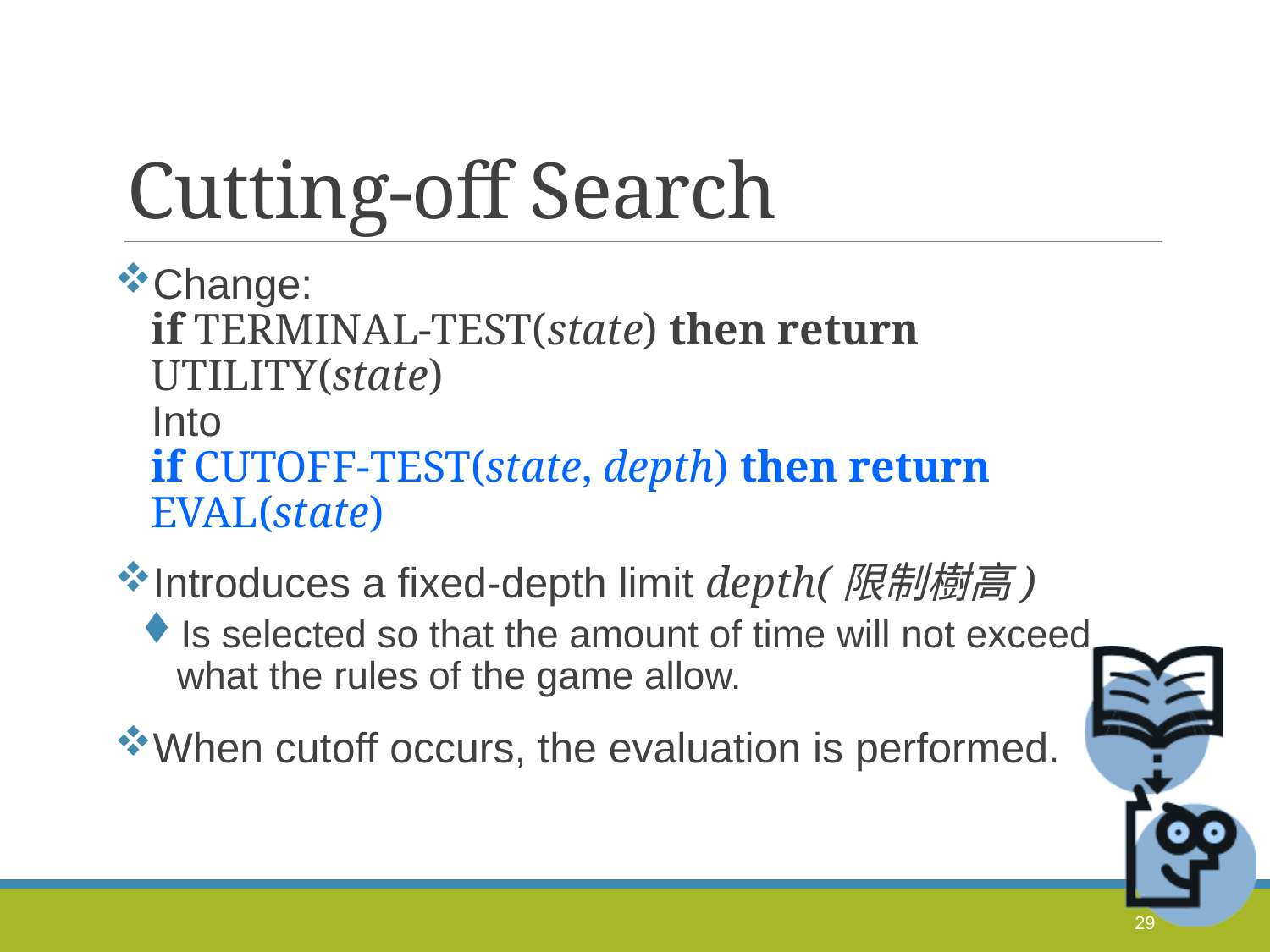

# Cutting-off Search
Change:
if Terminal-Test(state) then return Utility(state)
Into
if Cutoff-Test(state, depth) then return Eval(state)
Introduces a fixed-depth limit depth(限制樹高)
Is selected so that the amount of time will not exceed what the rules of the game allow.
When cutoff occurs, the evaluation is performed.

29